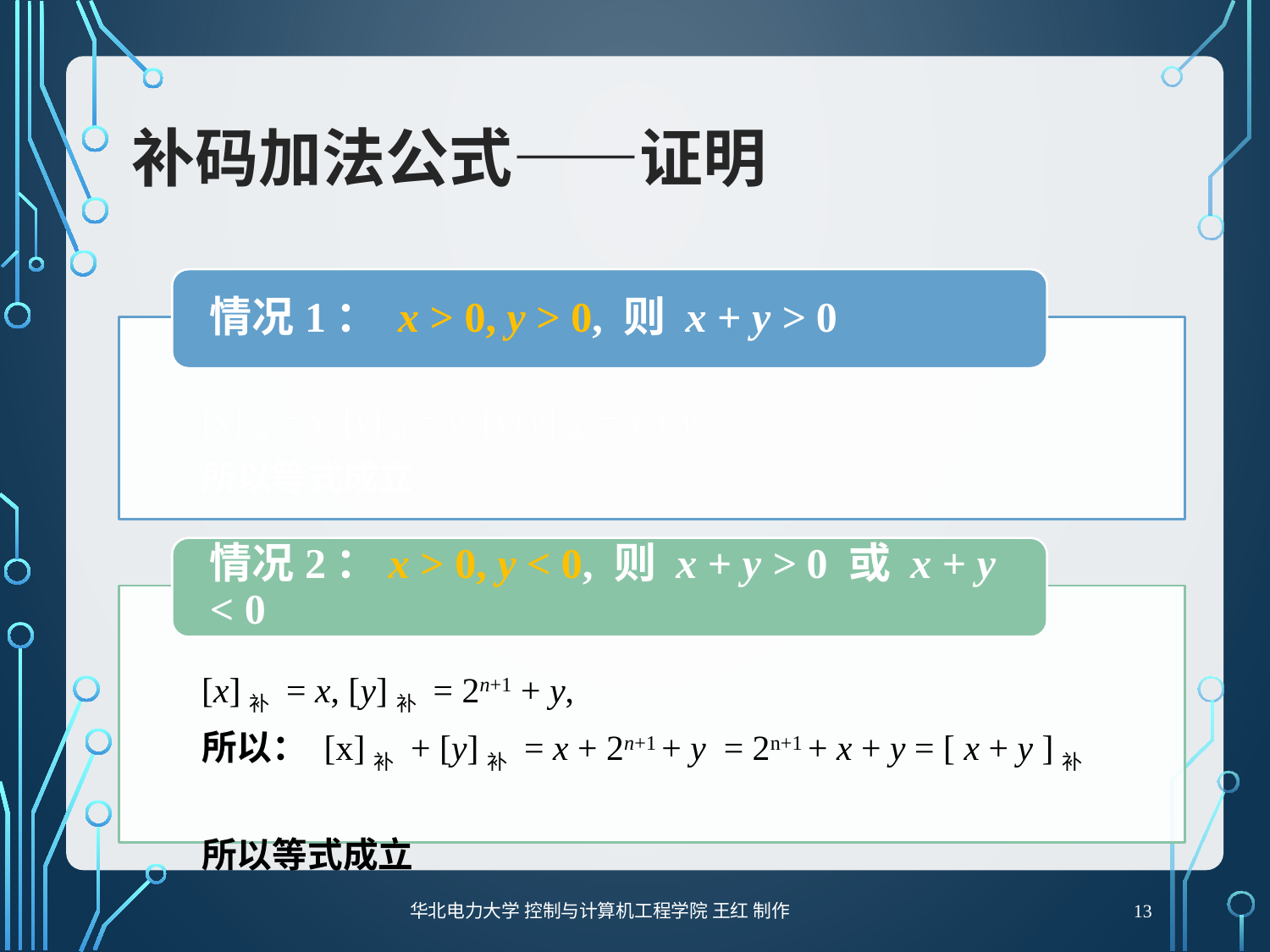

# 补码加法公式——证明
[x]补= x, [y]补= y, [x+y]补 = x + y
所以等式成立
情况1： x > 0, y > 0, 则 x + y > 0
[x]补 = x, [y]补 = 2n+1 + y,
所以： [x]补 + [y]补 = x + 2n+1 + y  = 2n+1 + x + y = [ x + y ]补
所以等式成立
情况2：x > 0, y < 0, 则 x + y > 0 或 x + y < 0
13
华北电力大学 控制与计算机工程学院 王红 制作